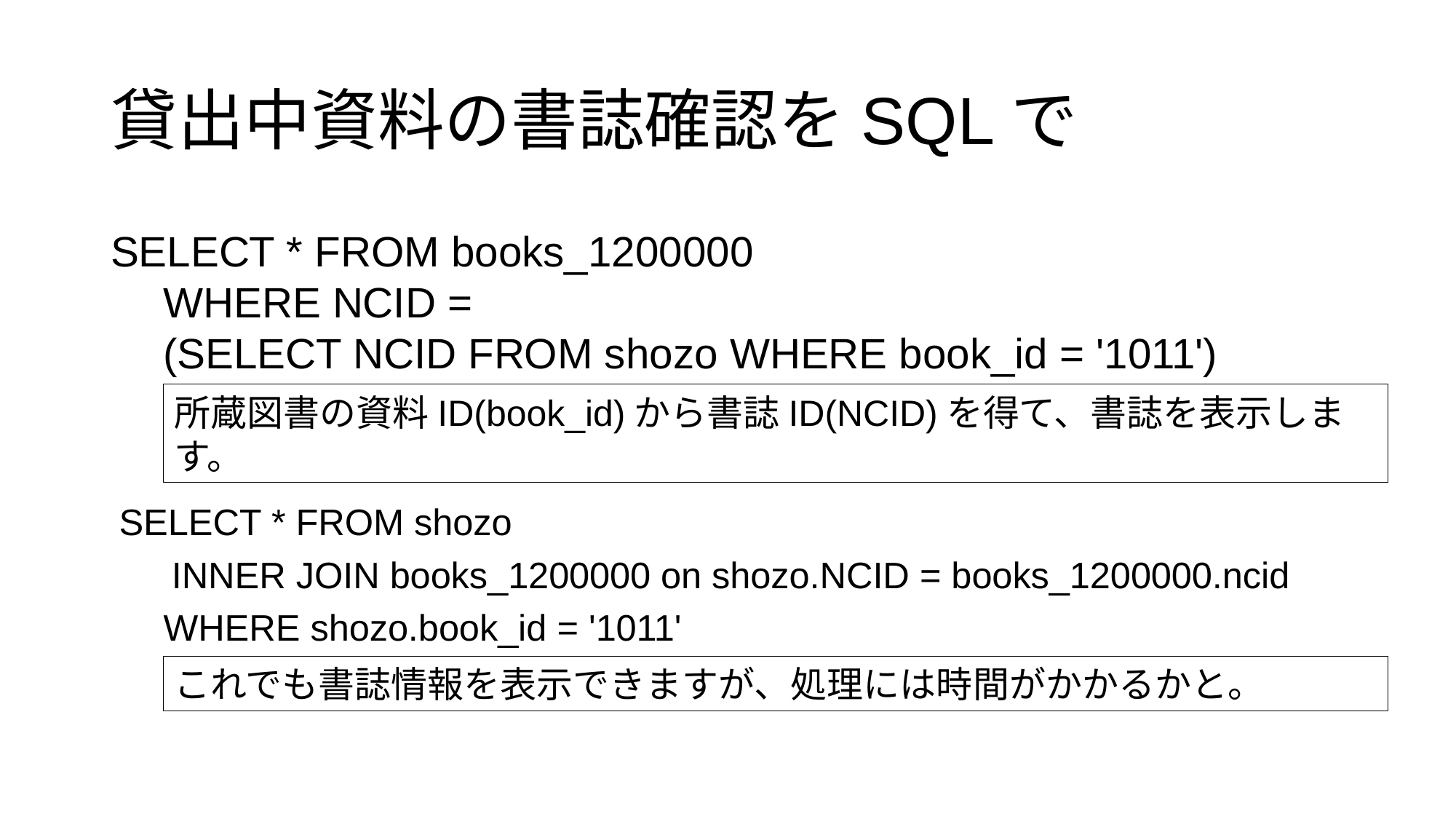

# 貸出中資料の書誌確認をSQLで
SELECT * FROM books_1200000
　WHERE NCID =
　(SELECT NCID FROM shozo WHERE book_id = '1011')
所蔵図書の資料ID(book_id)から書誌ID(NCID)を得て、書誌を表示します。
SELECT * FROM shozo
　 INNER JOIN books_1200000 on shozo.NCID = books_1200000.ncid
　WHERE shozo.book_id = '1011'
これでも書誌情報を表示できますが、処理には時間がかかるかと。